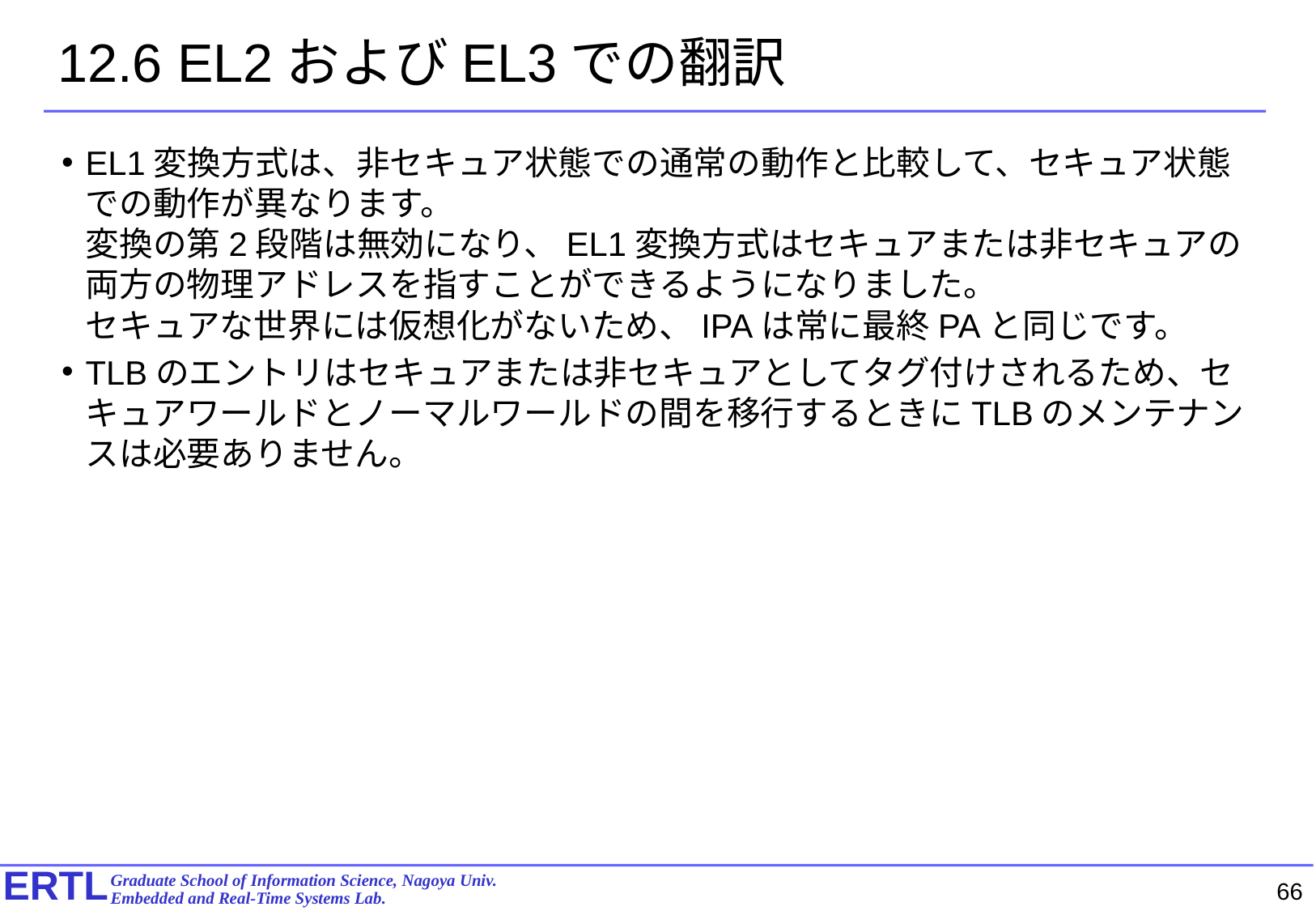

# 12.6 EL2およびEL3での翻訳
EL1変換方式は、非セキュア状態での通常の動作と比較して、セキュア状態での動作が異なります。
変換の第2段階は無効になり、EL1変換方式はセキュアまたは非セキュアの両方の物理アドレスを指すことができるようになりました。
セキュアな世界には仮想化がないため、IPAは常に最終PAと同じです。
TLBのエントリはセキュアまたは非セキュアとしてタグ付けされるため、セキュアワールドとノーマルワールドの間を移行するときにTLBのメンテナンスは必要ありません。

66